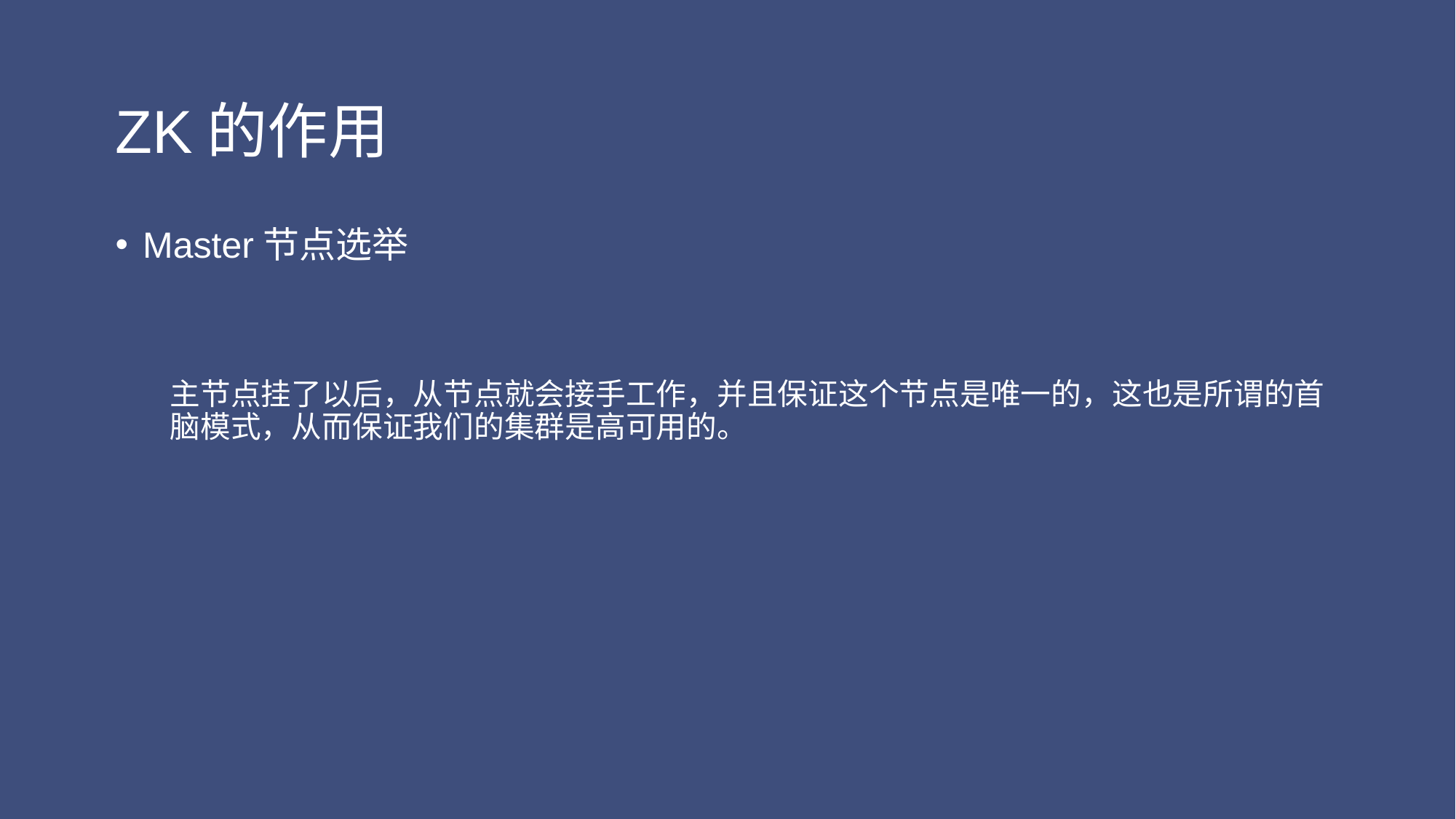

# ZK的作用
Master节点选举

主节点挂了以后，从节点就会接手工作，并且保证这个节点是唯一的，这也是所谓的首脑模式，从而保证我们的集群是高可用的。